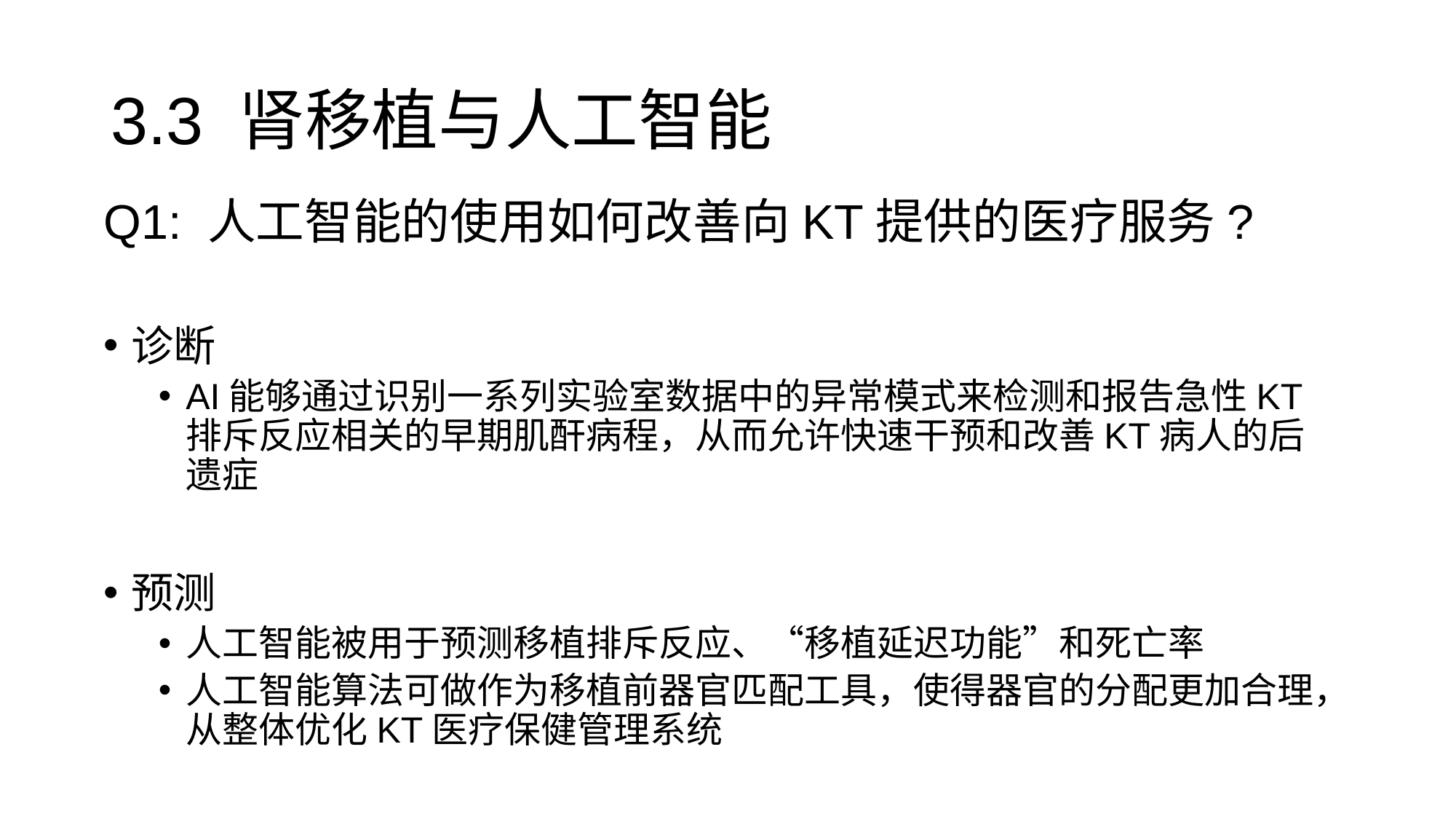

# 3.3 肾移植与人工智能
Q1: 人工智能的使用如何改善向KT提供的医疗服务?
诊断
AI能够通过识别一系列实验室数据中的异常模式来检测和报告急性KT排斥反应相关的早期肌酐病程，从而允许快速干预和改善KT病人的后遗症

预测
人工智能被用于预测移植排斥反应、“移植延迟功能”和死亡率
人工智能算法可做作为移植前器官匹配工具，使得器官的分配更加合理，从整体优化KT医疗保健管理系统